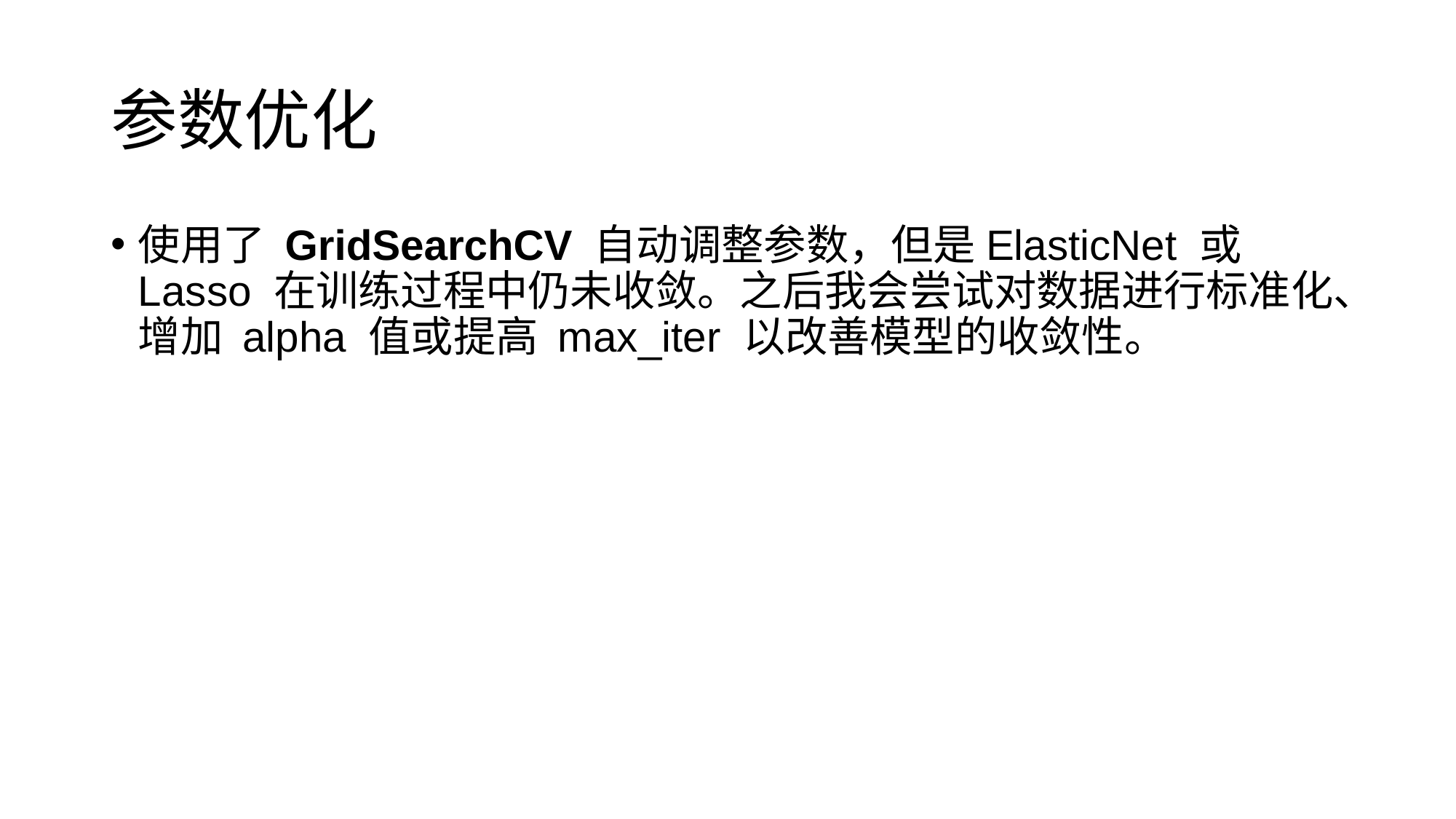

# 参数优化
使用了 GridSearchCV 自动调整参数，但是ElasticNet 或 Lasso 在训练过程中仍未收敛。之后我会尝试对数据进行标准化、增加 alpha 值或提高 max_iter 以改善模型的收敛性。